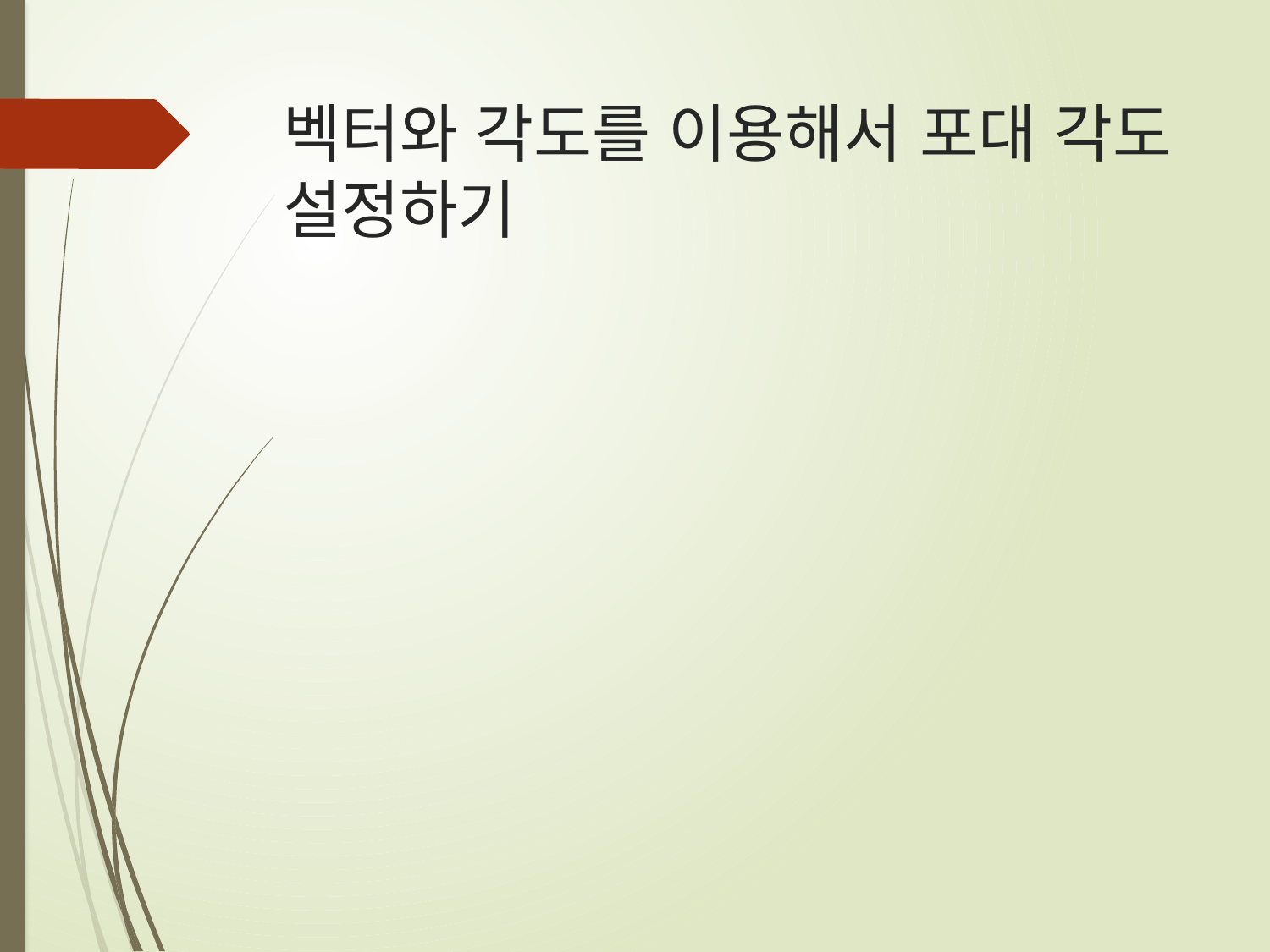

# 벡터와 각도를 이용해서 포대 각도 설정하기